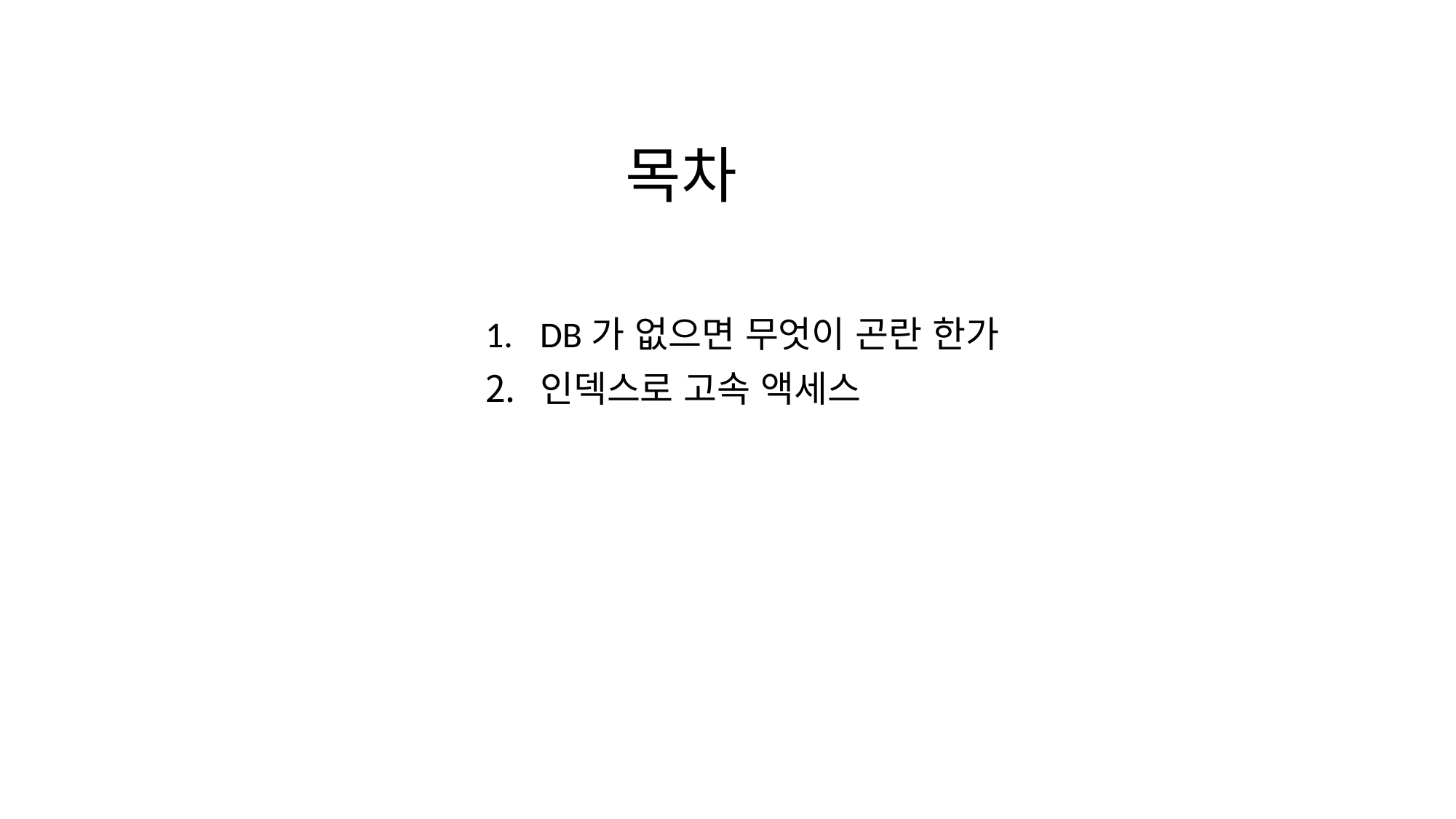

# 목차
DB가 없으면 무엇이 곤란 한가
인덱스로 고속 액세스